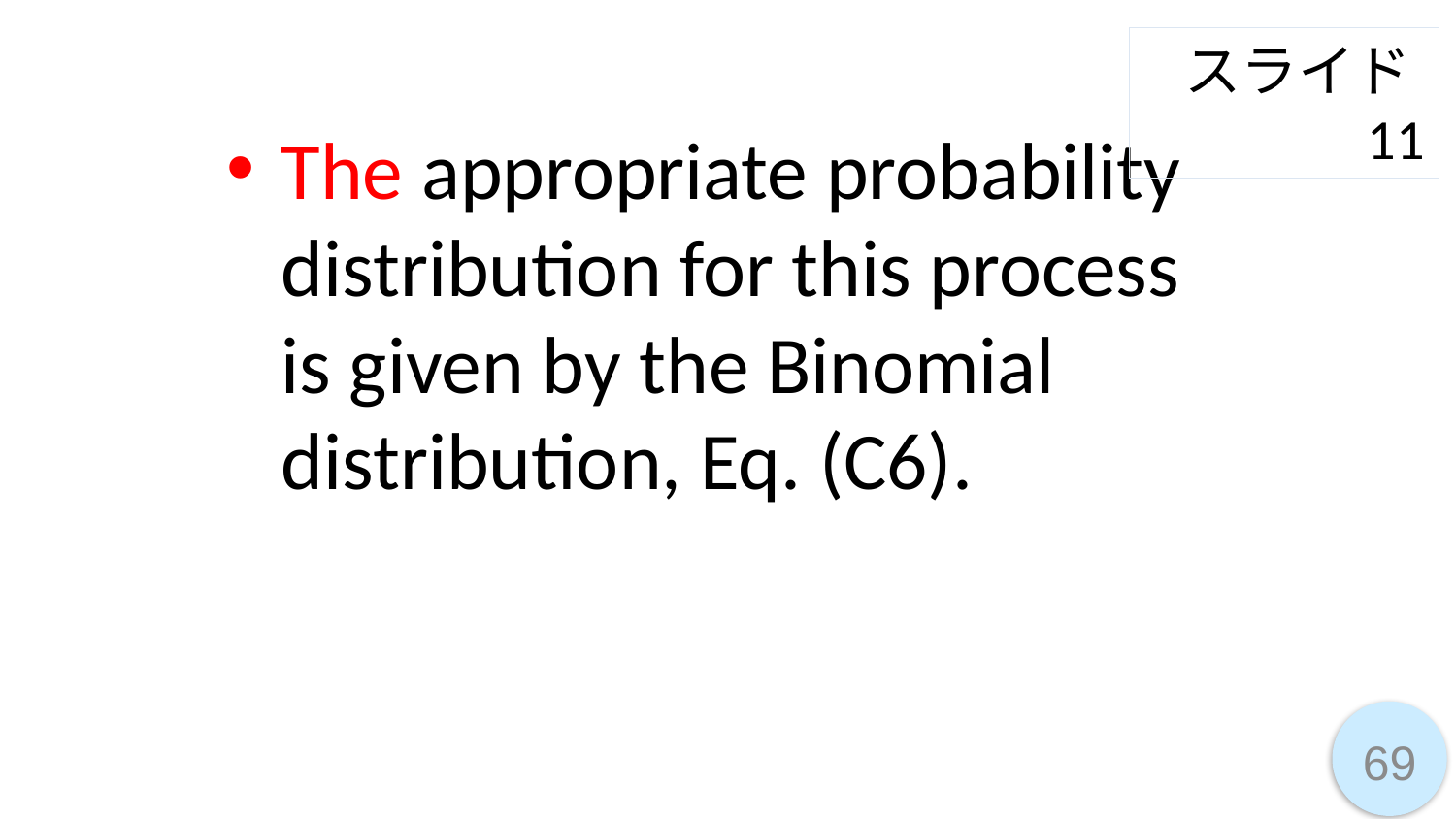

スライド11
The appropriate probability distribution for this process is given by the Binomial distribution, Eq. (C6).
69